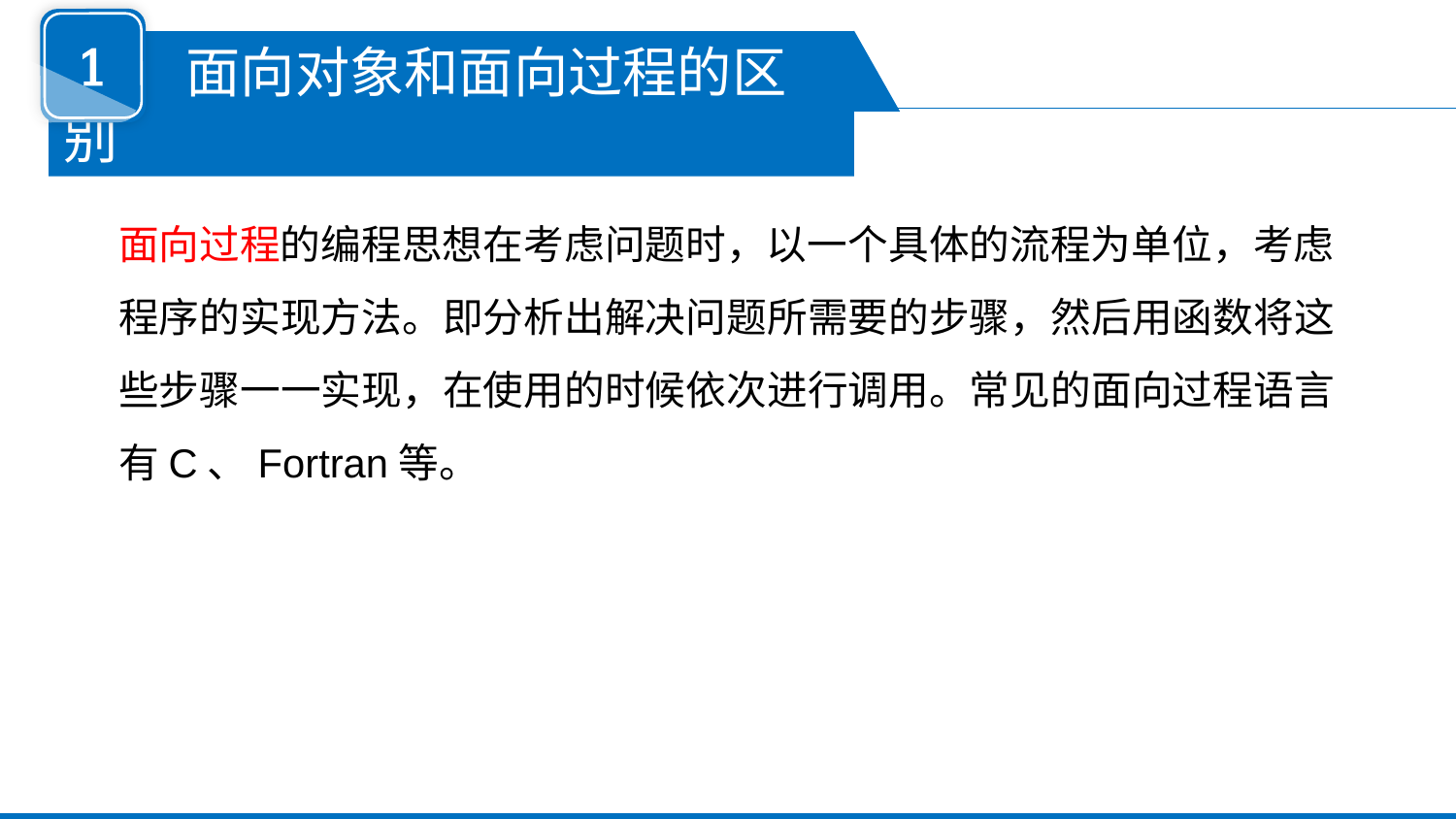

1

  面向对象和面向过程的区别
面向过程的编程思想在考虑问题时，以一个具体的流程为单位，考虑程序的实现方法。即分析出解决问题所需要的步骤，然后用函数将这些步骤一一实现，在使用的时候依次进行调用。常见的面向过程语言有C、Fortran等。